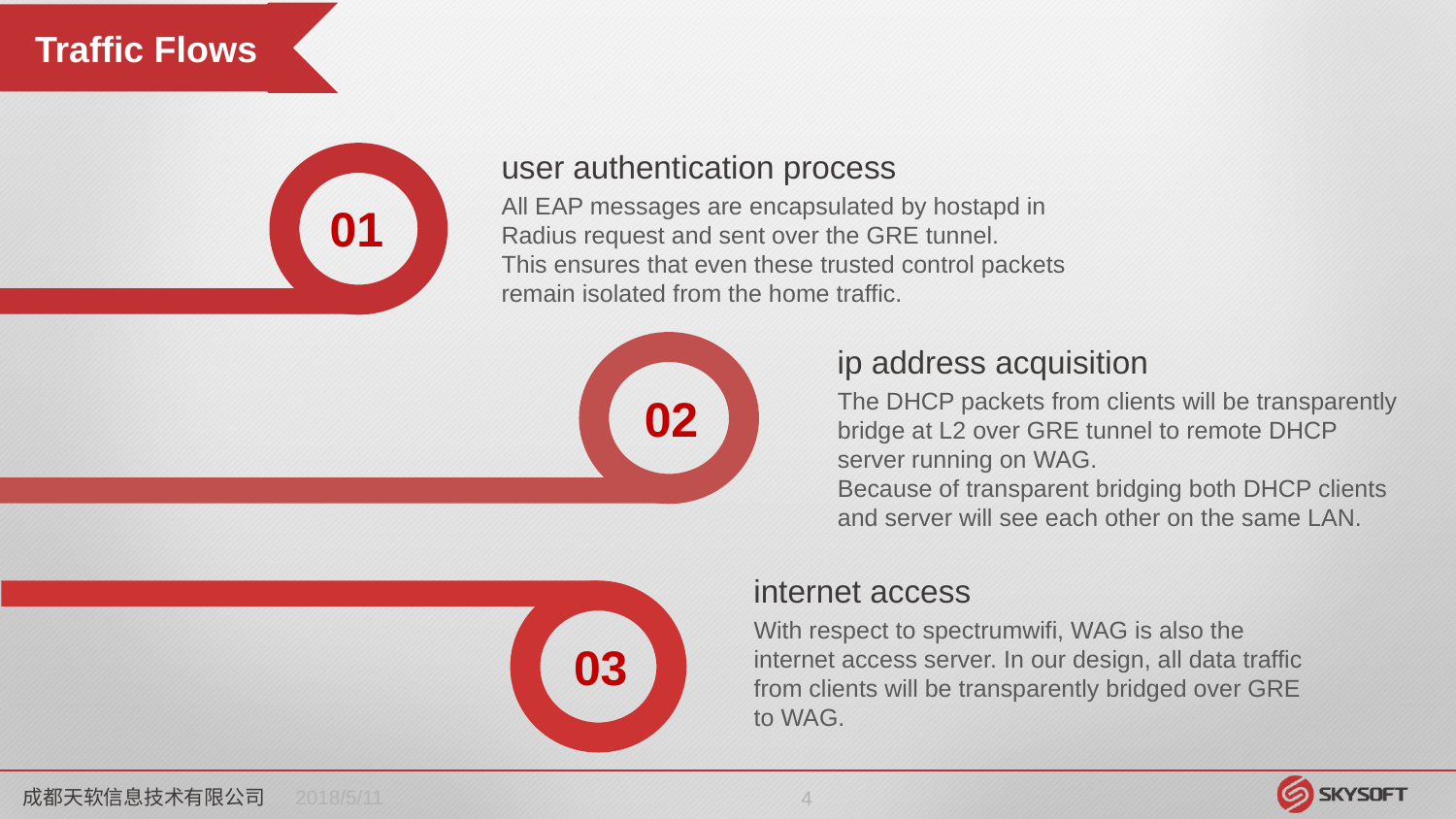

Traffic Flows

user authentication process

All EAP messages are encapsulated by hostapd in Radius request and sent over the GRE tunnel.
This ensures that even these trusted control packets remain isolated from the home traffic.
01

ip address acquisition
The DHCP packets from clients will be transparently bridge at L2 over GRE tunnel to remote DHCP server running on WAG.
Because of transparent bridging both DHCP clients and server will see each other on the same LAN.

02

internet access

With respect to spectrumwifi, WAG is also the internet access server. In our design, all data traffic from clients will be transparently bridged over GRE to WAG.

03
成都天软信息技术有限公司
2018/5/11
4